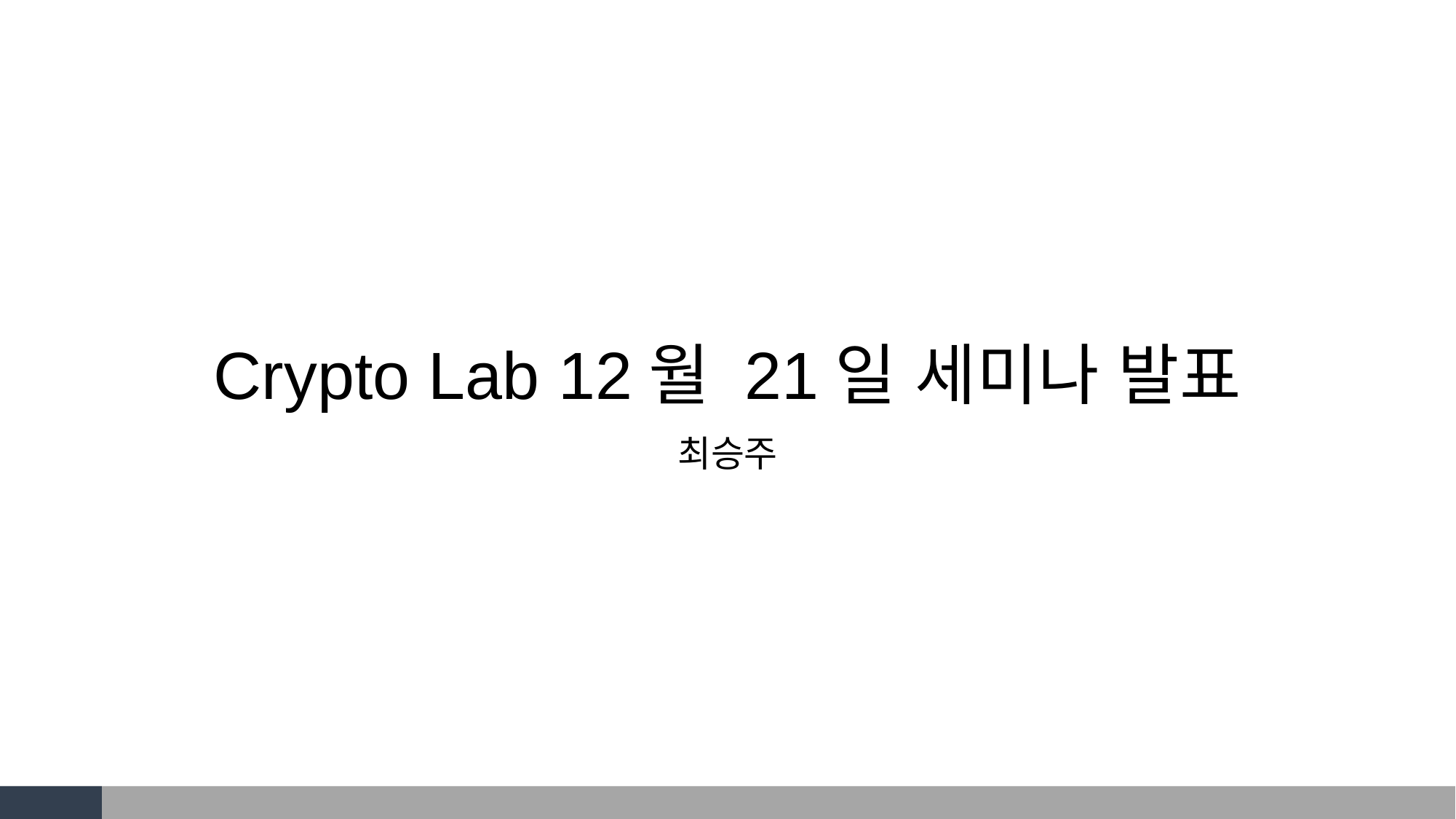

# Crypto Lab 12월 21일 세미나 발표
최승주